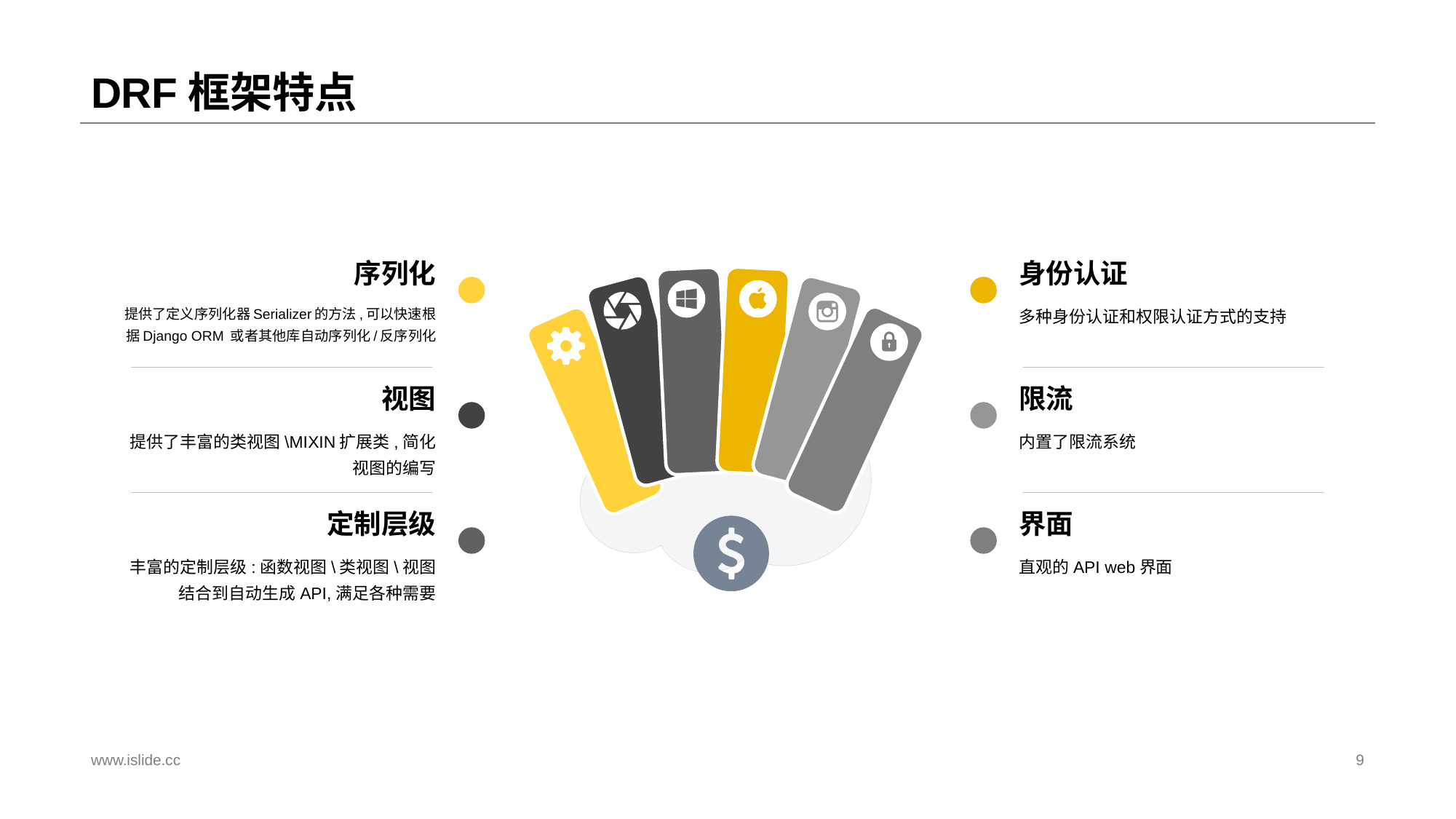

# DRF框架特点
序列化
身份认证

提供了定义序列化器Serializer的方法,可以快速根据Django ORM 或者其他库自动序列化/反序列化
多种身份认证和权限认证方式的支持

视图
限流

提供了丰富的类视图\MIXIN扩展类,简化视图的编写
内置了限流系统
定制层级
界面

丰富的定制层级:函数视图\类视图\视图结合到自动生成API,满足各种需要
直观的API web界面
www.islide.cc
9